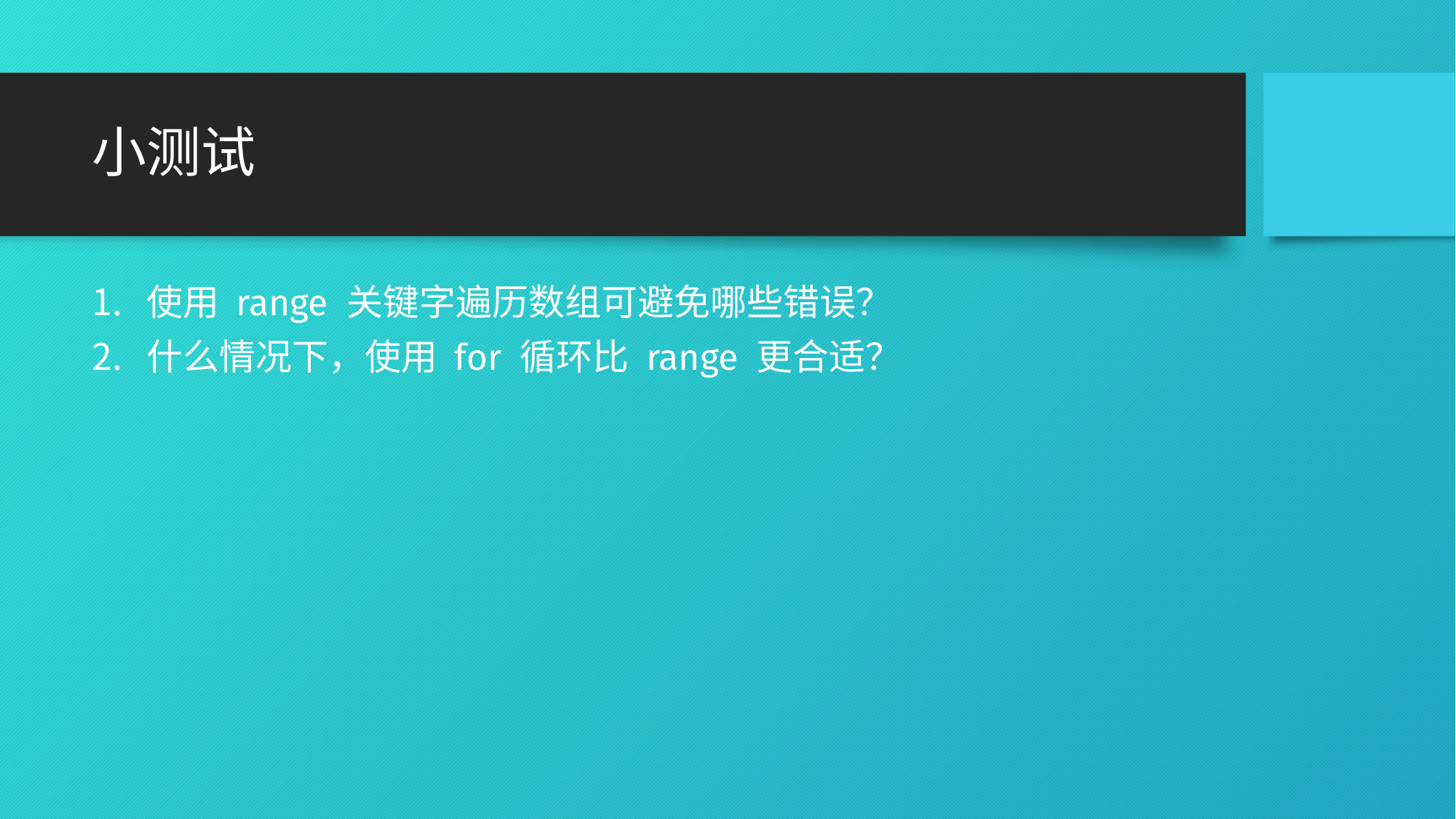

# 小测试
使用 range 关键字遍历数组可避免哪些错误？
什么情况下，使用 for 循环比 range 更合适？